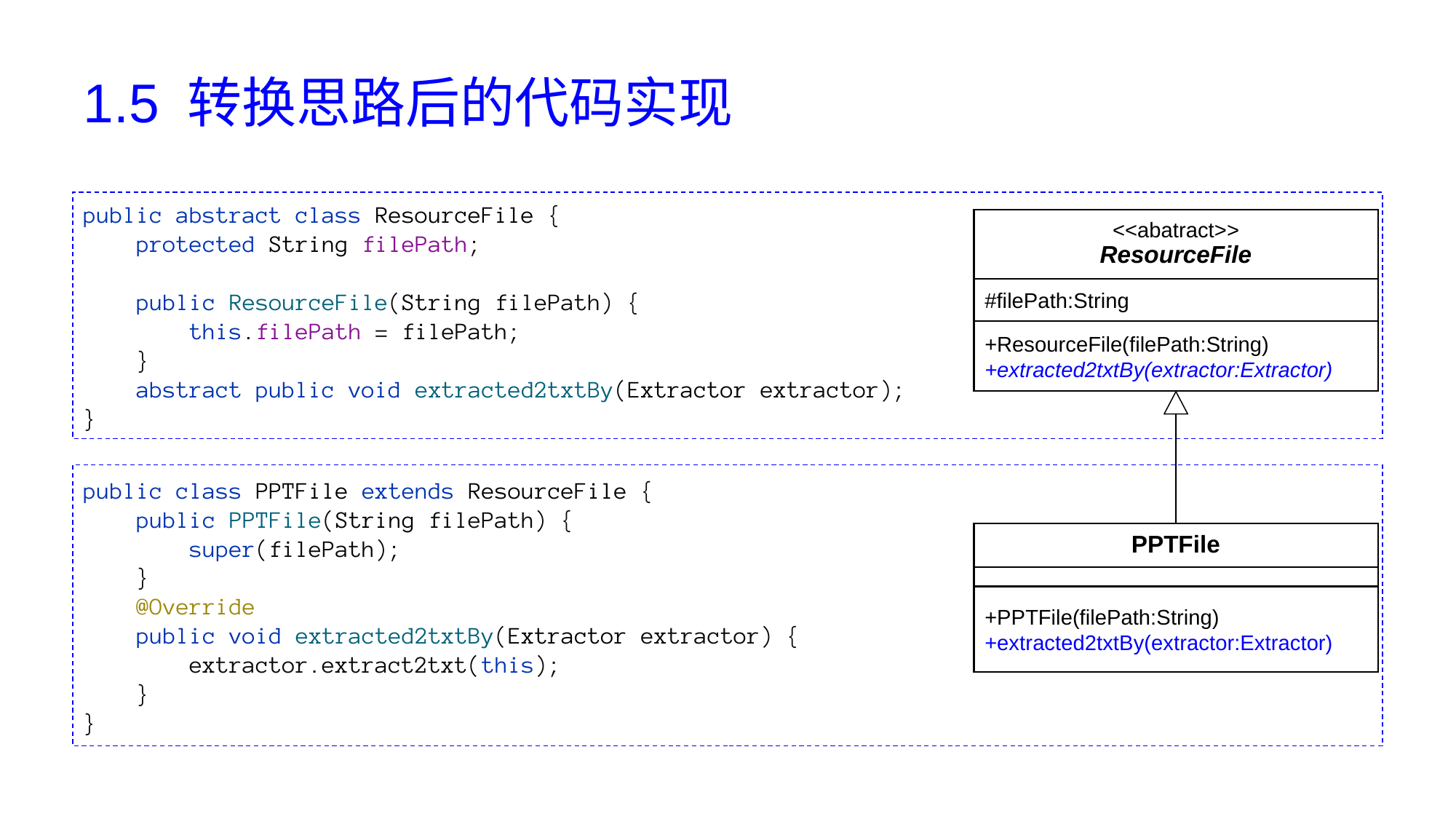

# 1.5 转换思路后的代码实现
public abstract class ResourceFile {
    protected String filePath;
    public ResourceFile(String filePath) {
        this.filePath = filePath;
    }
    abstract public void extracted2txtBy(Extractor extractor);
}
<<abatract>>
ResourceFile
#filePath:String
+ResourceFile(filePath:String)
+extracted2txtBy(extractor:Extractor)

public class PPTFile extends ResourceFile {
    public PPTFile(String filePath) {
        super(filePath);
    }
    @Override
    public void extracted2txtBy(Extractor extractor) {
        extractor.extract2txt(this);
    }
}
PPTFile

+PPTFile(filePath:String)
+extracted2txtBy(extractor:Extractor)
31